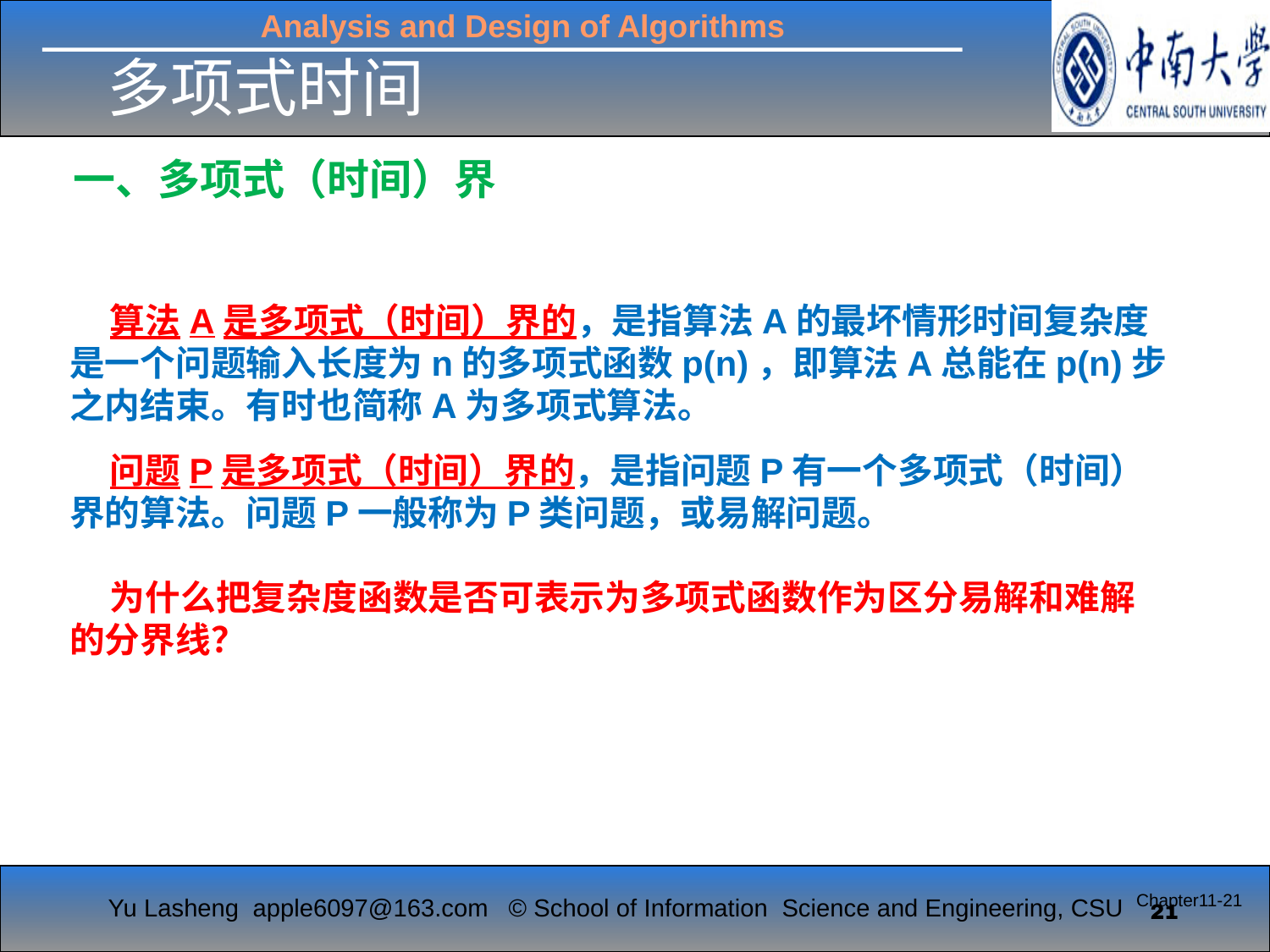

多项式时间

一、多项式（时间）界
    算法A是多项式（时间）界的，是指算法A的最坏情形时间复杂度是一个问题输入长度为n的多项式函数p(n)，即算法A总能在p(n)步之内结束。有时也简称A为多项式算法。

    问题P是多项式（时间）界的，是指问题P有一个多项式（时间）界的算法。问题P一般称为P类问题，或易解问题。

    为什么把复杂度函数是否可表示为多项式函数作为区分易解和难解的分界线？
Chapter11-21
21